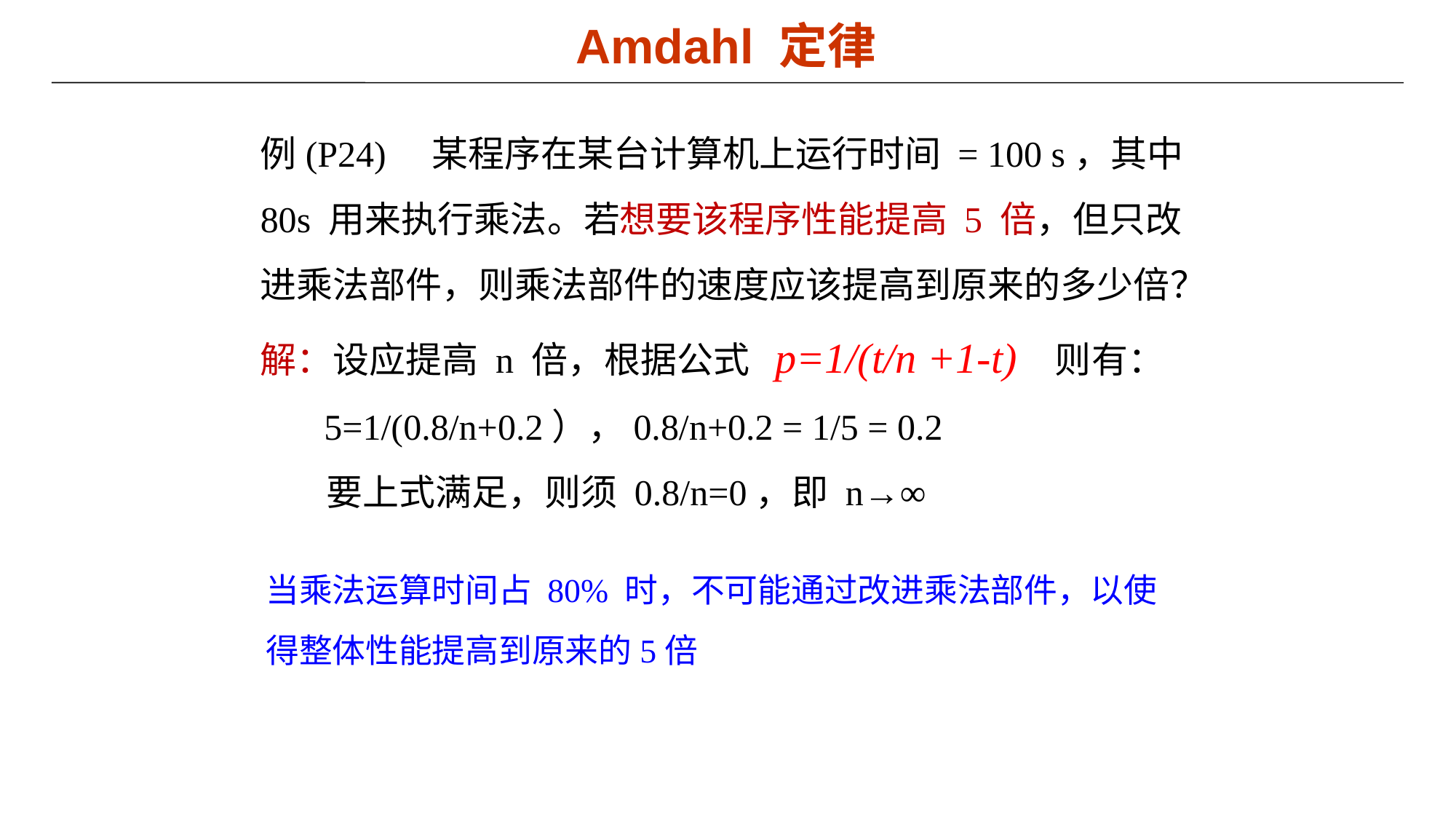

Amdahl 定律
例(P24)    某程序在某台计算机上运行时间 = 100 s，其中 80s 用来执行乘法。若想要该程序性能提高 5 倍，但只改进乘法部件，则乘法部件的速度应该提高到原来的多少倍？
解：设应提高 n 倍，根据公式  p=1/(t/n +1-t)   则有：
       5=1/(0.8/n+0.2），0.8/n+0.2 = 1/5 = 0.2
       要上式满足，则须 0.8/n=0，即 n→∞
当乘法运算时间占 80% 时，不可能通过改进乘法部件，以使得整体性能提高到原来的5倍